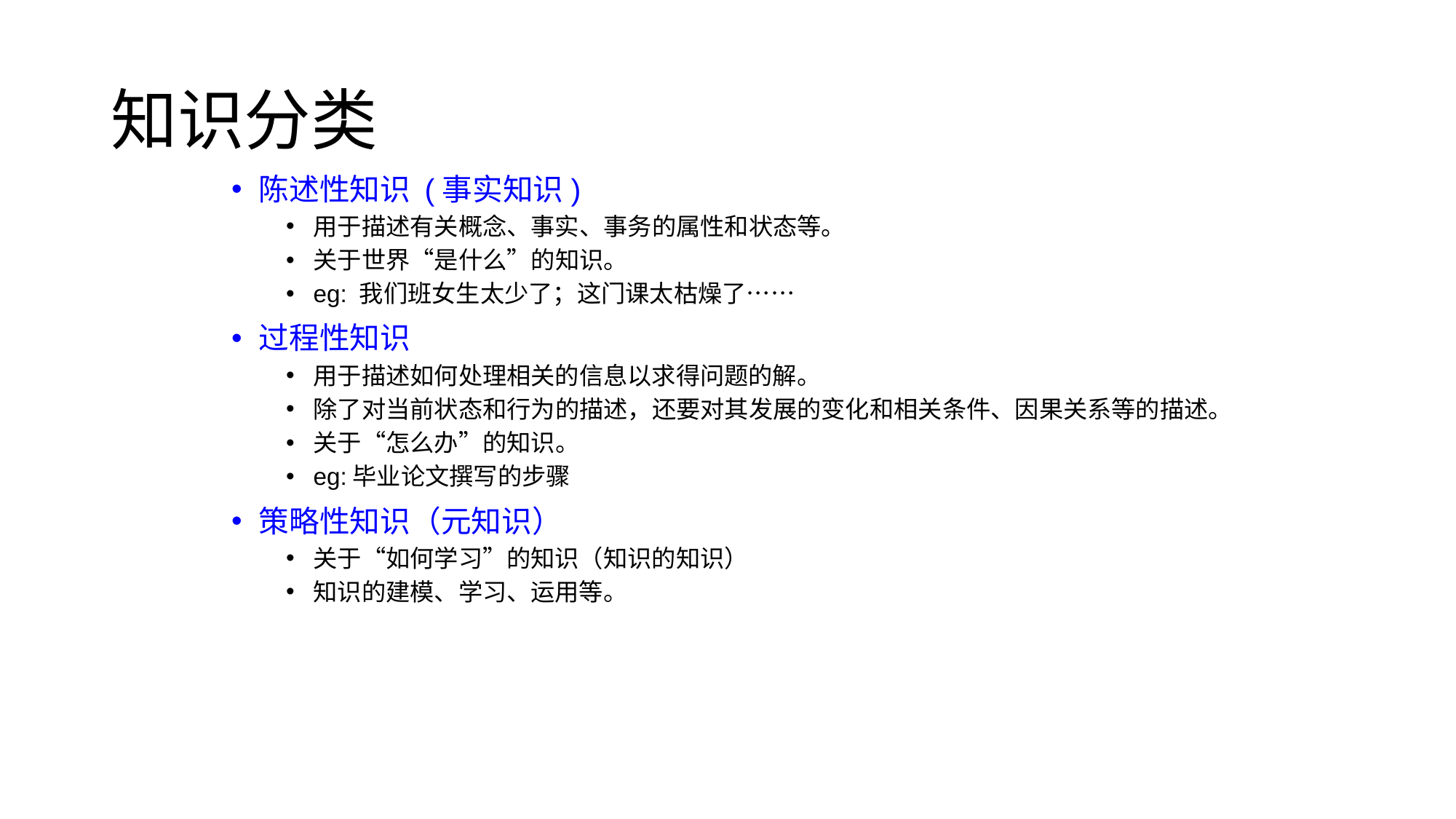

# 知识分类
陈述性知识 (事实知识)
用于描述有关概念、事实、事务的属性和状态等。
关于世界“是什么”的知识。
eg: 我们班女生太少了；这门课太枯燥了……
过程性知识
用于描述如何处理相关的信息以求得问题的解。
除了对当前状态和行为的描述，还要对其发展的变化和相关条件、因果关系等的描述。
关于“怎么办”的知识。
eg:毕业论文撰写的步骤
策略性知识（元知识）
关于“如何学习”的知识（知识的知识）
知识的建模、学习、运用等。